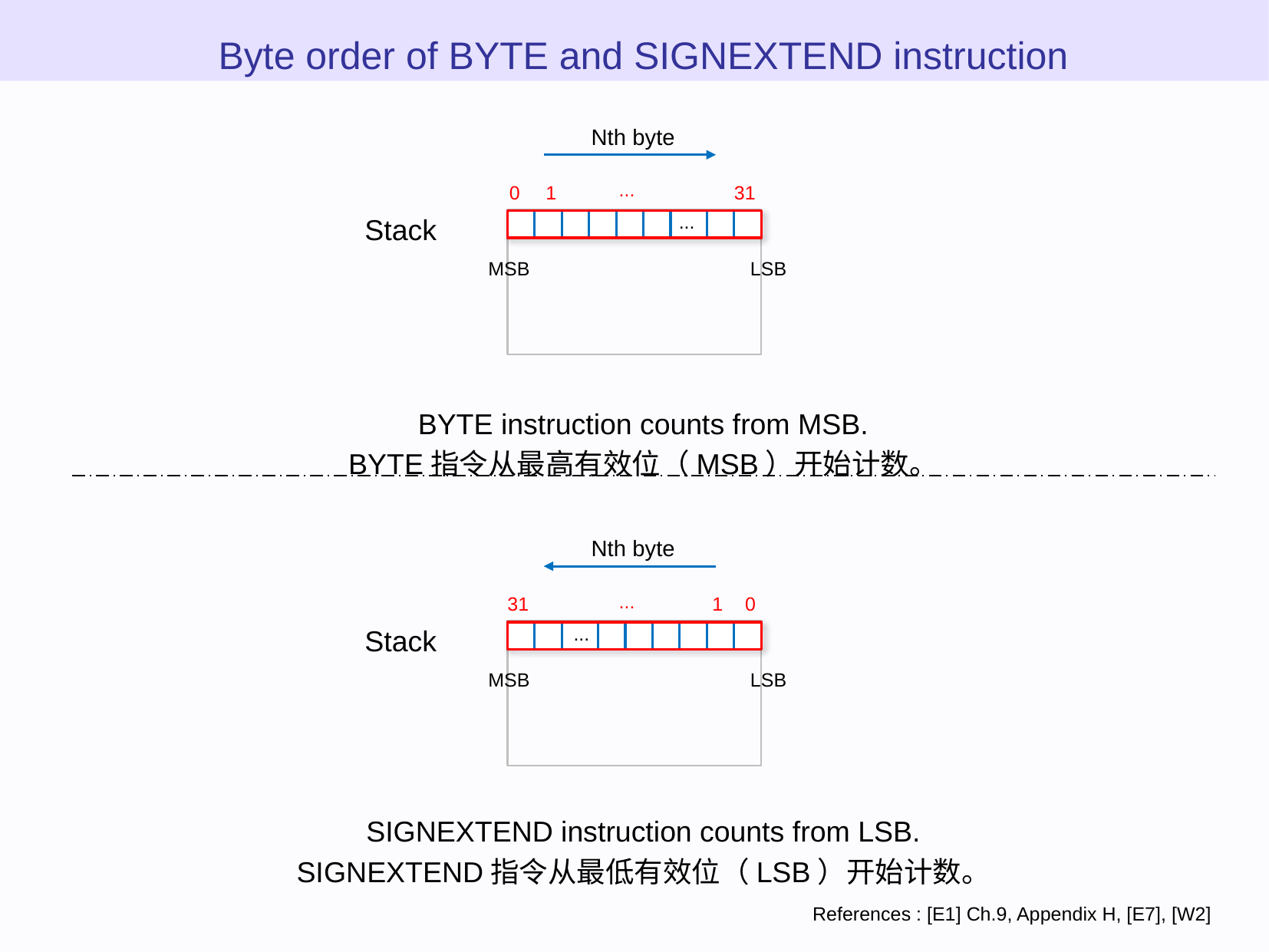

Byte order of BYTE and SIGNEXTEND instruction
Nth byte
0
1
...
31
Stack
...

MSB
LSB
BYTE instruction counts from MSB.
BYTE指令从最高有效位（MSB）开始计数。
Nth byte
31
...
1
0
Stack
...

MSB
LSB
SIGNEXTEND instruction counts from LSB.
SIGNEXTEND指令从最低有效位（LSB）开始计数。
References : [E1] Ch.9, Appendix H, [E7], [W2]